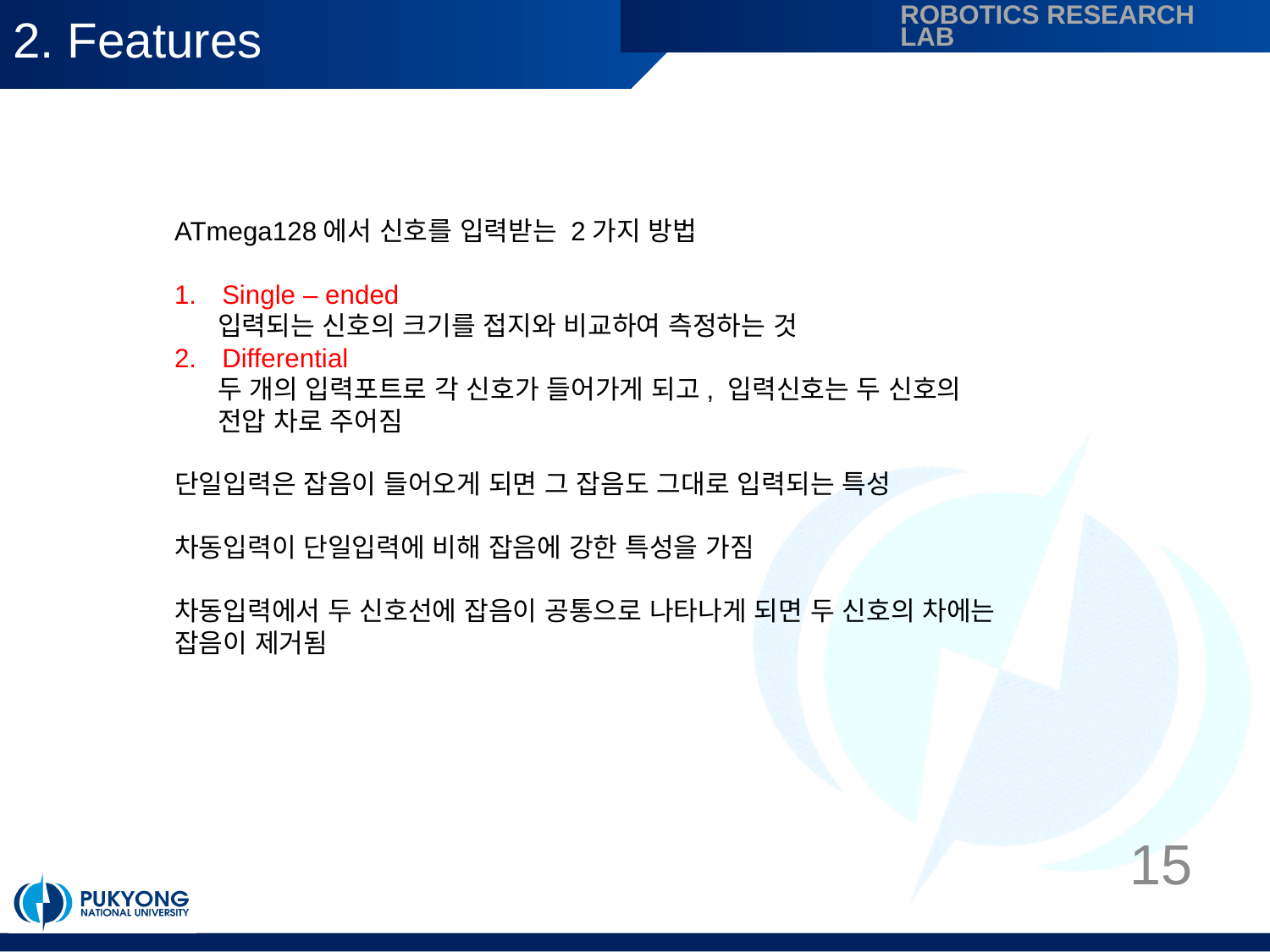

# 2. Features
ATmega128에서 신호를 입력받는 2가지 방법

Single – ended
     입력되는 신호의 크기를 접지와 비교하여 측정하는 것
Differential
     두 개의 입력포트로 각 신호가 들어가게 되고, 입력신호는 두 신호의
     전압 차로 주어짐

단일입력은 잡음이 들어오게 되면 그 잡음도 그대로 입력되는 특성

차동입력이 단일입력에 비해 잡음에 강한 특성을 가짐

차동입력에서 두 신호선에 잡음이 공통으로 나타나게 되면 두 신호의 차에는 잡음이 제거됨
15